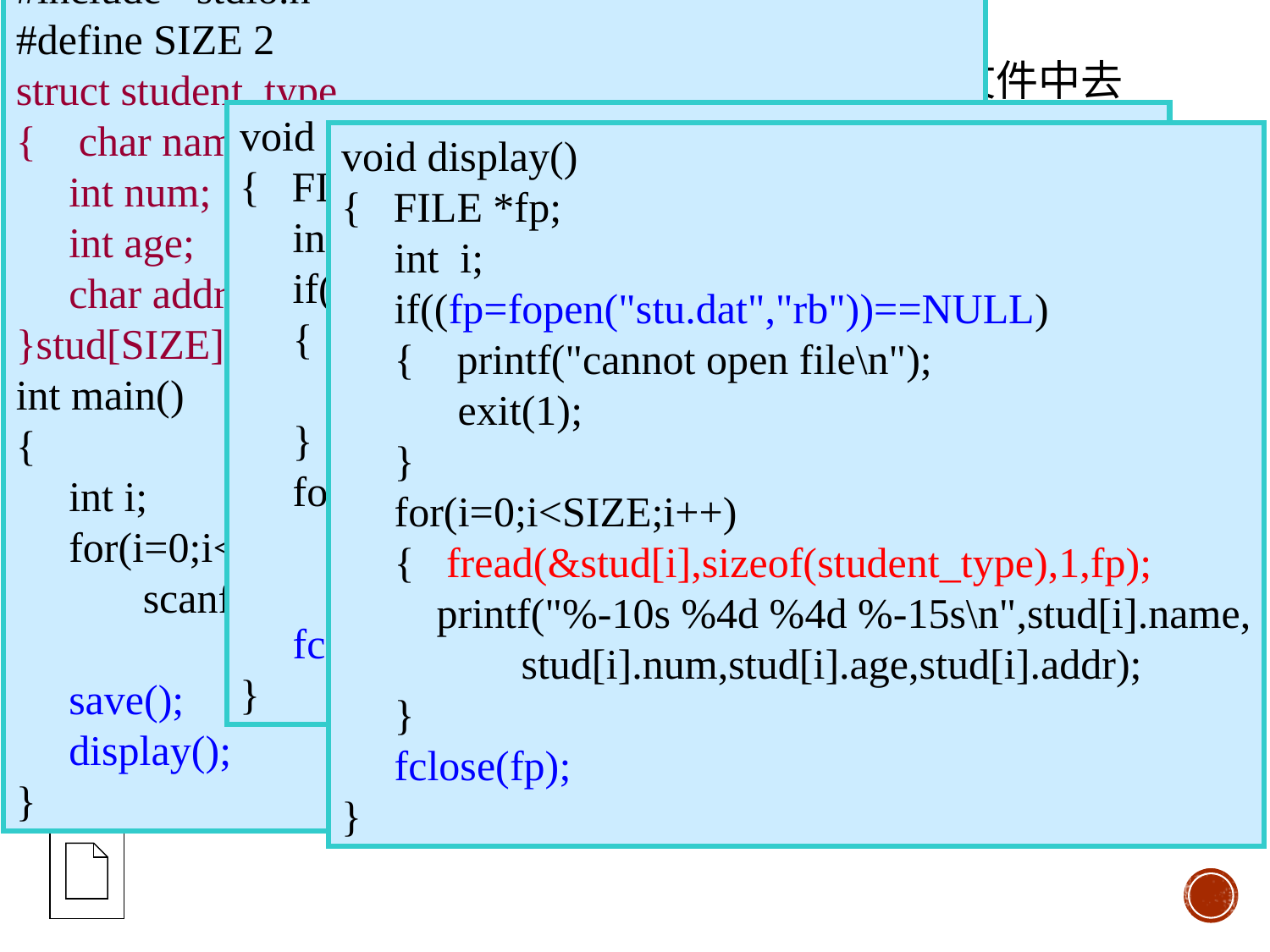

#include <stdio.h>
#define SIZE 2
struct student_type
{    char name[10];
     int num;
     int age;
     char addr[15];
}stud[SIZE];
int main()
{
     int i;
     for(i=0;i<SIZE;i++)
	scanf("%s%d%d%s",stud[i].name,&stud[i].num,
			 &stud[i].age,stud[i].addr);
     save();
     display();
}
例  从键盘输入4个学生数据，把他们转存到磁盘文件中去
void save()
{   FILE *fp;
     int  i;
     if((fp=fopen("stu.dat","wb"))==NULL)
     {    printf("cannot open file\n");
           exit(1);
     }
     for(i=0;i<SIZE;i++)
         if(fwrite(&stud[i],sizeof(student_type),1,fp)!=1)
	     printf("file write error\n");
     fclose(fp);
}
void display()
{   FILE *fp;
     int  i;
     if((fp=fopen("stu.dat","rb"))==NULL)
     {    printf("cannot open file\n");
           exit(1);
     }
     for(i=0;i<SIZE;i++)
     {   fread(&stud[i],sizeof(student_type),1,fp);
         printf("%-10s %4d %4d %-15s\n",stud[i].name,
                 stud[i].num,stud[i].age,stud[i].addr);
     }
     fclose(fp);
}